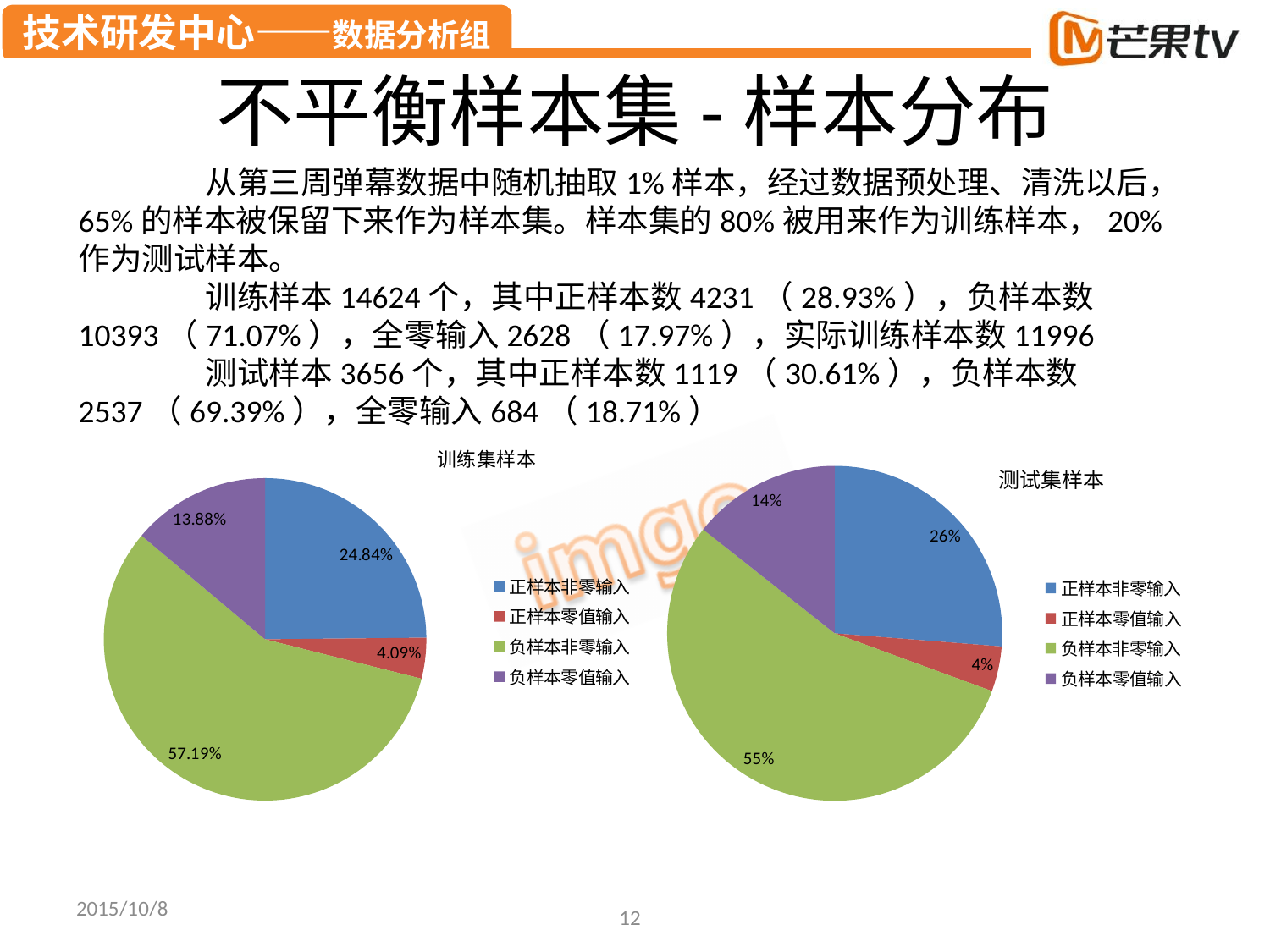

# 不平衡样本集-样本分布
	从第三周弹幕数据中随机抽取1%样本，经过数据预处理、清洗以后，65%的样本被保留下来作为样本集。样本集的80%被用来作为训练样本，20%作为测试样本。
	训练样本14624个，其中正样本数4231（28.93%），负样本数10393（71.07%），全零输入2628（17.97%），实际训练样本数11996
	测试样本3656个，其中正样本数1119（30.61%），负样本数2537（69.39%），全零输入684（18.71%）

### Chart

| Category |
|---|

### Chart

| Category |  |
|---|---|
| 正样本非零输入 | 0.262582056892779 |
| 正样本零值输入 | 0.0434901531728665 |
| 负样本非零输入 | 0.550328227571116 |
| 负样本零值输入 | 0.143599562363238 |

### Chart

| Category |  |
|---|---|
| 正样本非零输入 | 0.24842724288840262 |
| 正样本零值输入 | 0.04089168490153173 |
| 负样本非零输入 | 0.5718681619256017 |
| 负样本零值输入 | 0.1388129102844639 |
2015/10/8
12